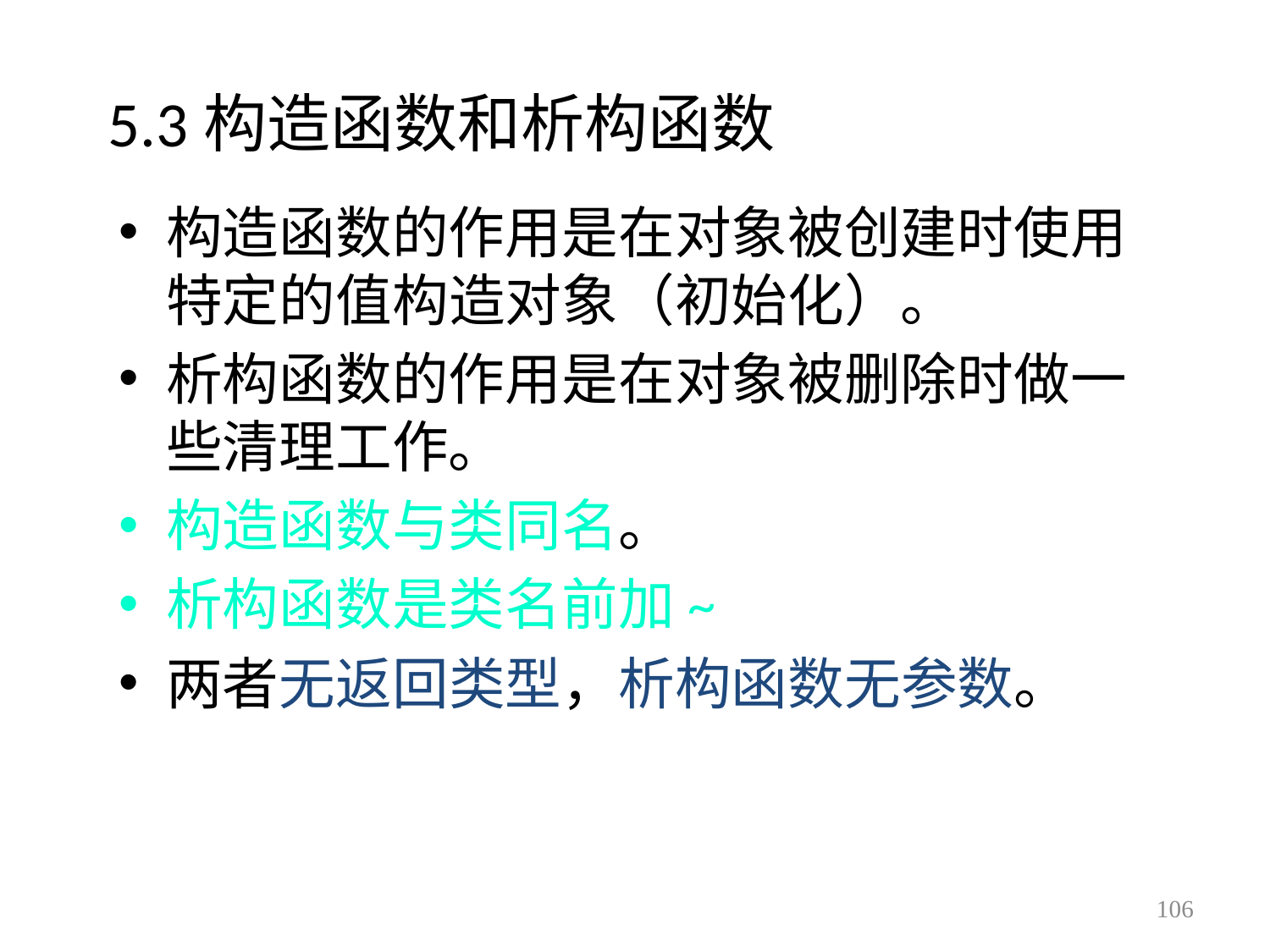

# 5.3构造函数和析构函数
构造函数的作用是在对象被创建时使用特定的值构造对象（初始化）。
析构函数的作用是在对象被删除时做一些清理工作。
构造函数与类同名。
析构函数是类名前加~
两者无返回类型，析构函数无参数。
106